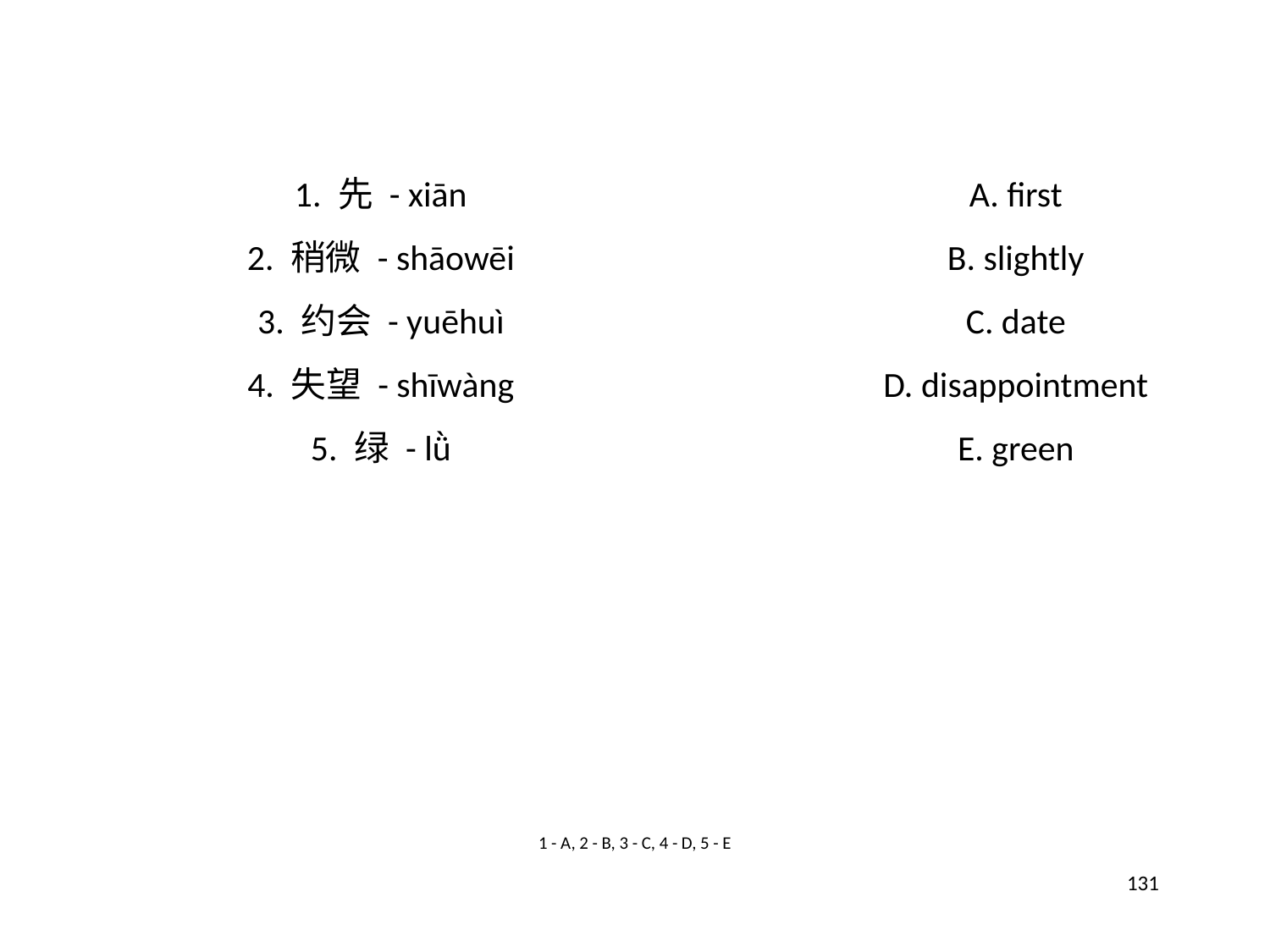

1. 先 - xiān

A. first

2. 稍微 - shāowēi

B. slightly

3. 约会 - yuēhuì

C. date

4. 失望 - shīwàng

D. disappointment

5. 绿 - lǜ

E. green
1 - A, 2 - B, 3 - C, 4 - D, 5 - E

131